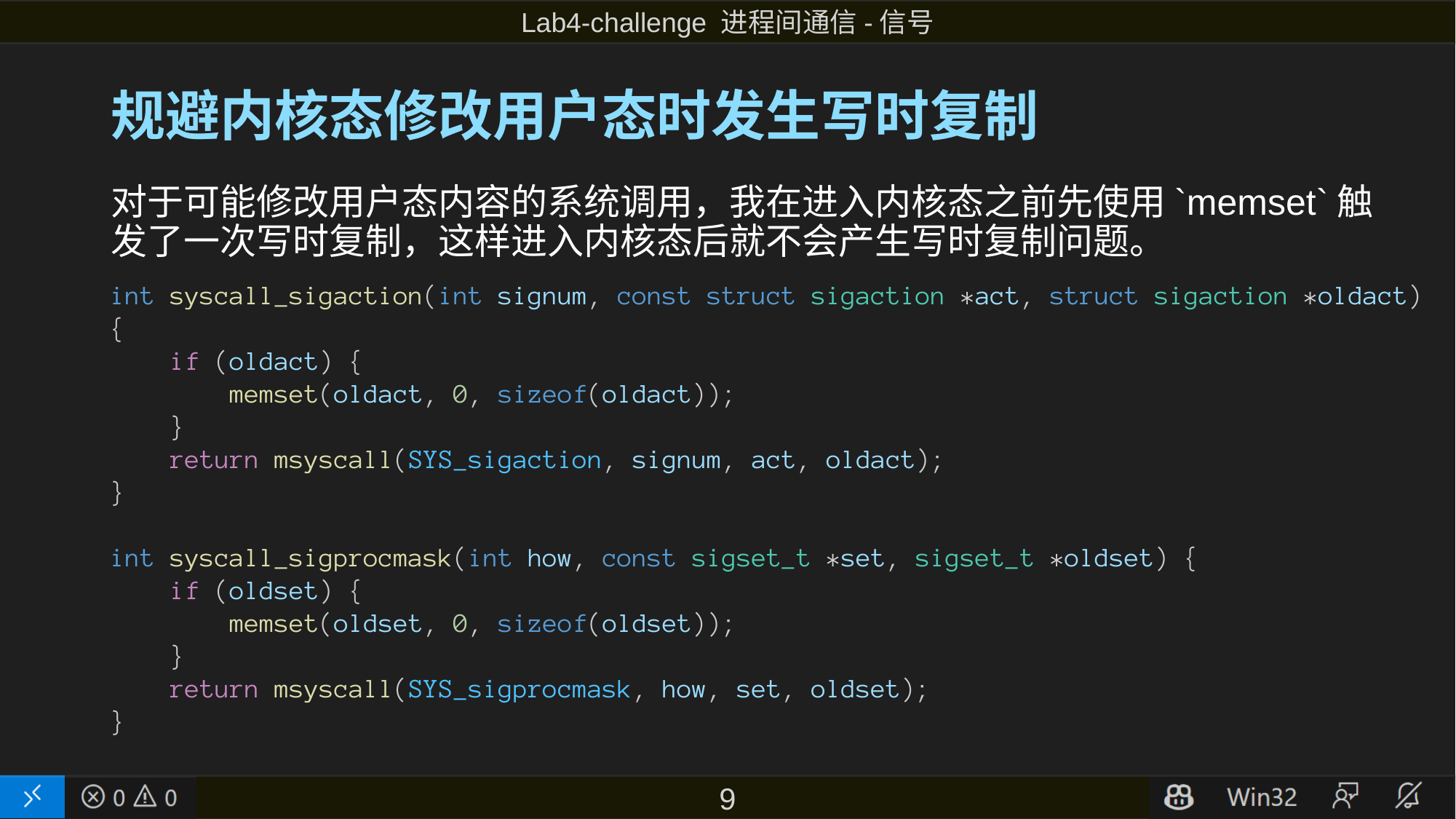

# 规避内核态修改用户态时发生写时复制
对于可能修改用户态内容的系统调用，我在进入内核态之前先使用`memset`触发了一次写时复制，这样进入内核态后就不会产生写时复制问题。
int syscall_sigaction(int signum, const struct sigaction *act, struct sigaction *oldact) {
    if (oldact) {
        memset(oldact, 0, sizeof(oldact));
    }
    return msyscall(SYS_sigaction, signum, act, oldact);
}
int syscall_sigprocmask(int how, const sigset_t *set, sigset_t *oldset) {
    if (oldset) {
        memset(oldset, 0, sizeof(oldset));
    }
    return msyscall(SYS_sigprocmask, how, set, oldset);
}
9